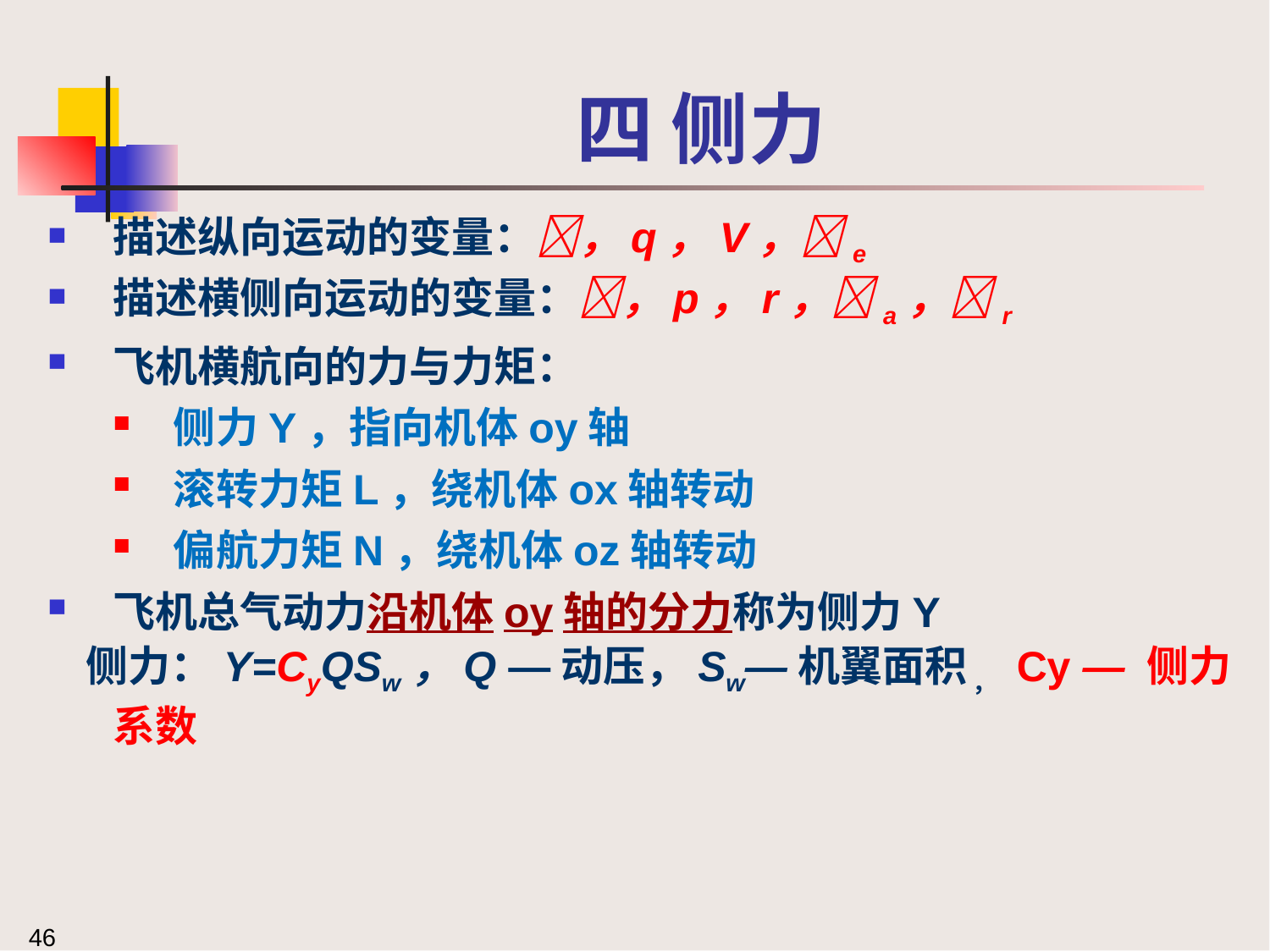

四 侧力
描述纵向运动的变量：α，q，V，δe
描述横侧向运动的变量：β，p，r，δa，δr
飞机横航向的力与力矩：
侧力Y，指向机体oy轴
滚转力矩L，绕机体ox轴转动
偏航力矩N，绕机体oz轴转动
飞机总气动力沿机体oy轴的分力称为侧力Y
   侧力：Y=CyQSw，Q —动压，Sw—机翼面积 ， Cy — 侧力系数